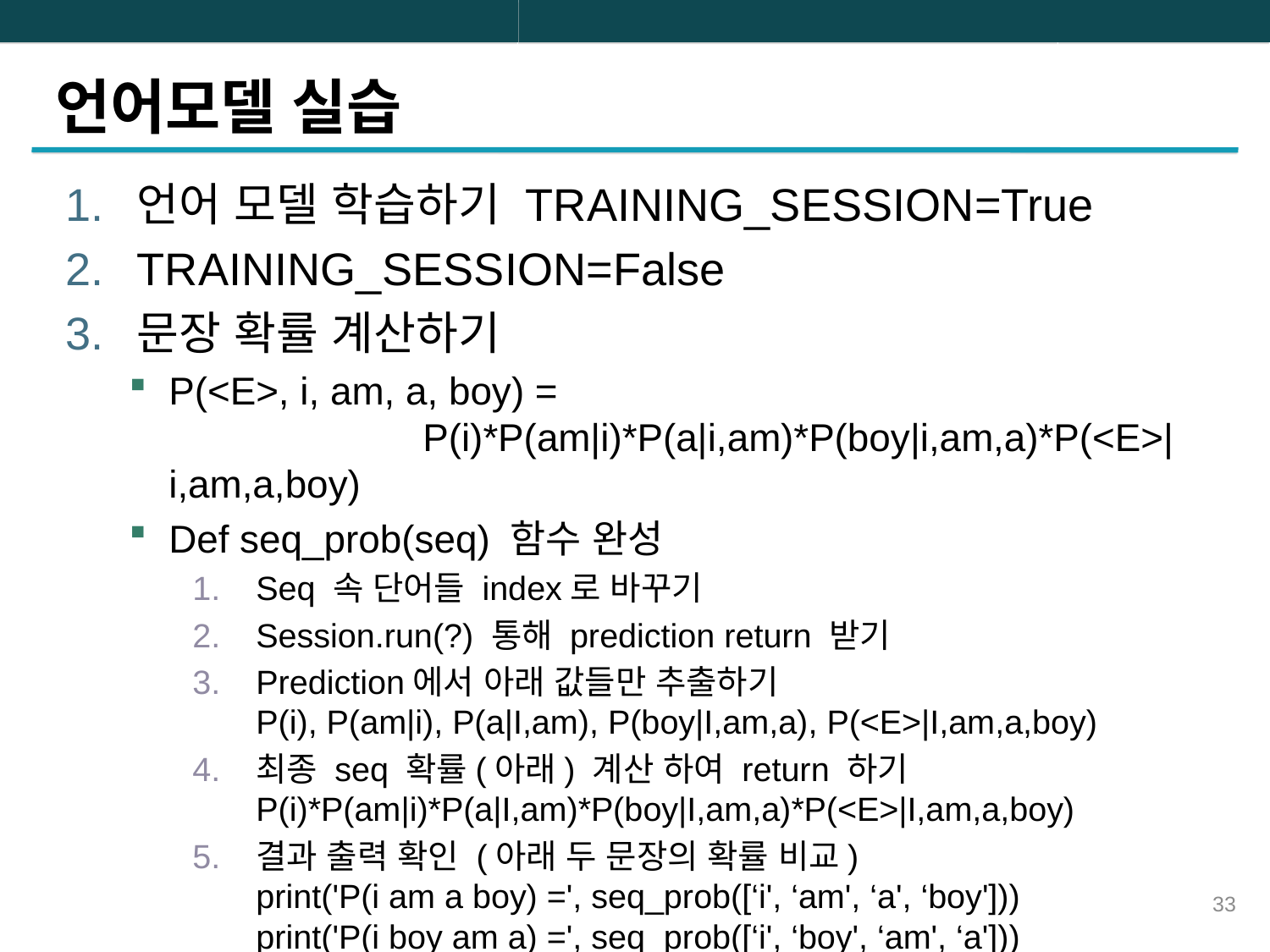

# 언어모델 실습
언어 모델 학습하기 TRAINING_SESSION=True
TRAINING_SESSION=False
문장 확률 계산하기
P(<E>, i, am, a, boy) =
		P(i)*P(am|i)*P(a|i,am)*P(boy|i,am,a)*P(<E>|i,am,a,boy)
Def seq_prob(seq) 함수 완성
Seq 속 단어들 index로 바꾸기
Session.run(?) 통해 prediction return 받기
Prediction에서 아래 값들만 추출하기
P(i), P(am|i), P(a|I,am), P(boy|I,am,a), P(<E>|I,am,a,boy)
최종 seq 확률(아래) 계산 하여 return 하기
P(i)*P(am|i)*P(a|I,am)*P(boy|I,am,a)*P(<E>|I,am,a,boy)
결과 출력 확인 (아래 두 문장의 확률 비교)
print('P(i am a boy) =', seq_prob([‘i', ‘am', ‘a', ‘boy']))
print('P(i boy am a) =', seq_prob([‘i', ‘boy', ‘am', ‘a']))
33